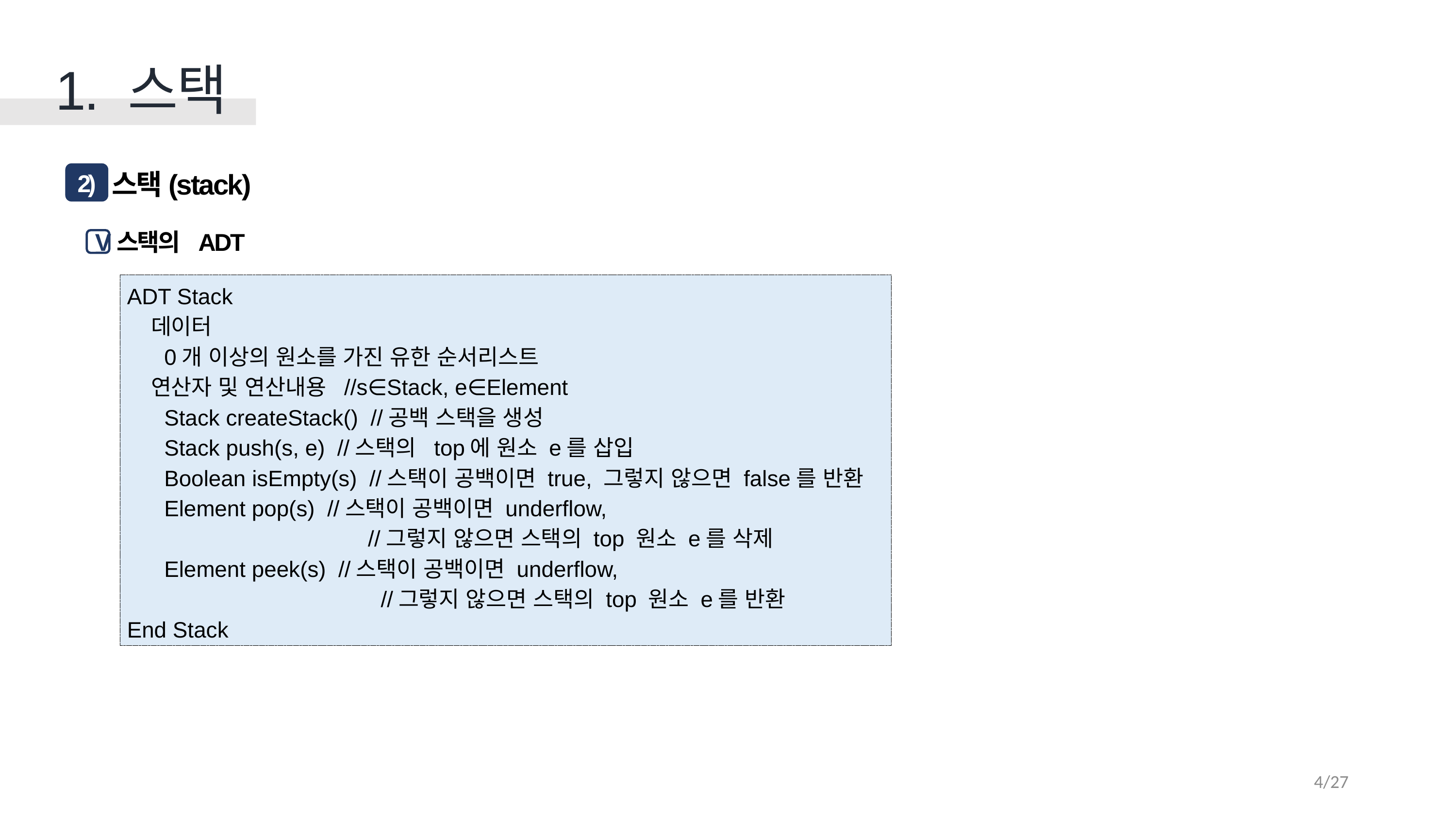

1. 스택

스택(stack)
2)
스택의  ADT
V
ADT Stack
   데이터
      0개 이상의 원소를 가진 유한 순서리스트
   연산자 및 연산내용  //s∈Stack, e∈Element
      Stack createStack()  //공백 스택을 생성
      Stack push(s, e)  //스택의  top에 원소 e를 삽입
      Boolean isEmpty(s)  //스택이 공백이면 true, 그렇지 않으면 false를 반환
      Element pop(s)  //스택이 공백이면 underflow,
                                       //그렇지 않으면 스택의 top 원소 e를 삭제
      Element peek(s)  //스택이 공백이면 underflow,
                                         //그렇지 않으면 스택의 top 원소 e를 반환
End Stack
4/27